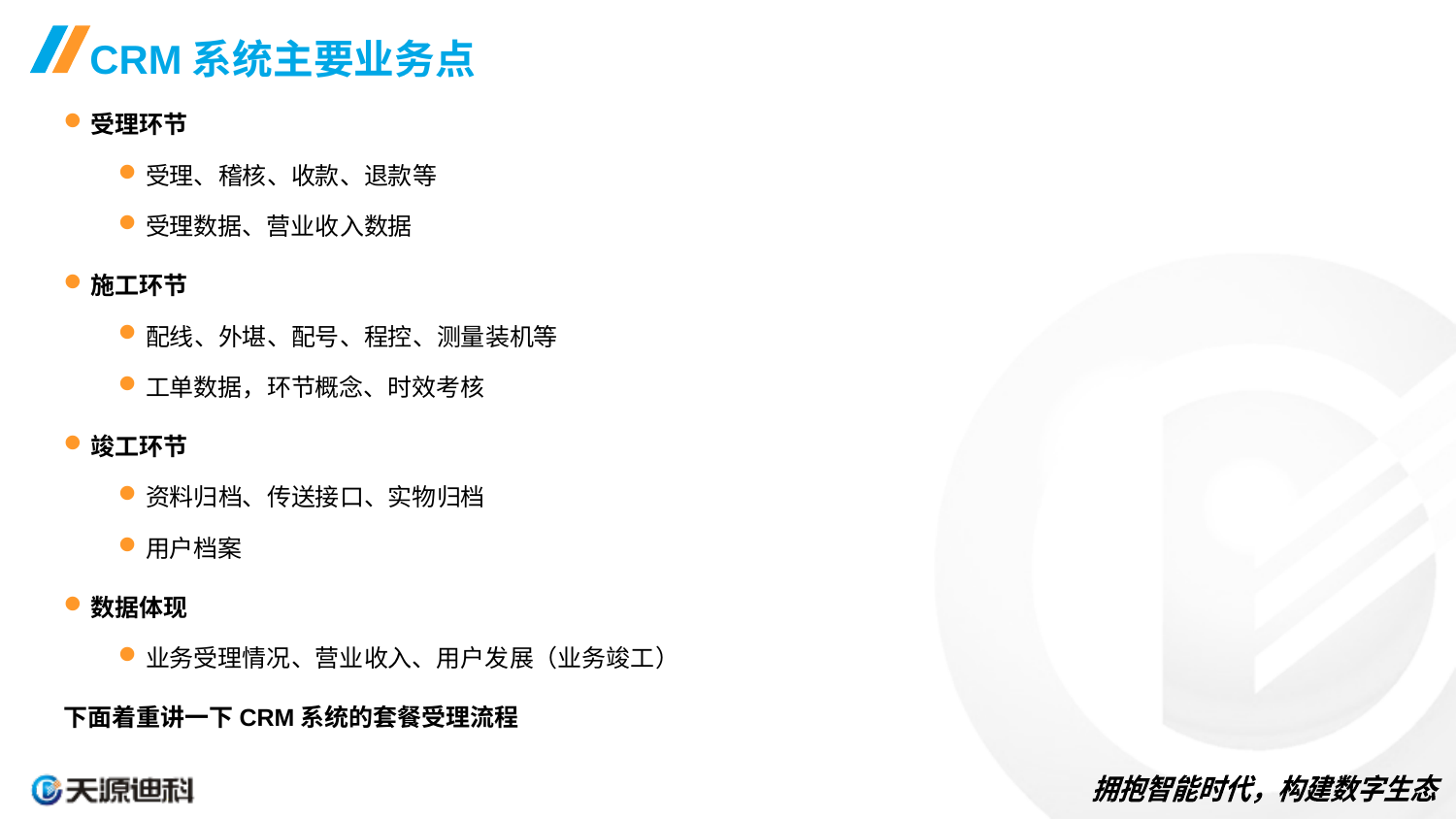

# CRM系统主要业务点
受理环节
受理、稽核、收款、退款等
受理数据、营业收入数据
施工环节
配线、外堪、配号、程控、测量装机等
工单数据，环节概念、时效考核
竣工环节
资料归档、传送接口、实物归档
用户档案
数据体现
业务受理情况、营业收入、用户发展（业务竣工）
下面着重讲一下CRM系统的套餐受理流程
8